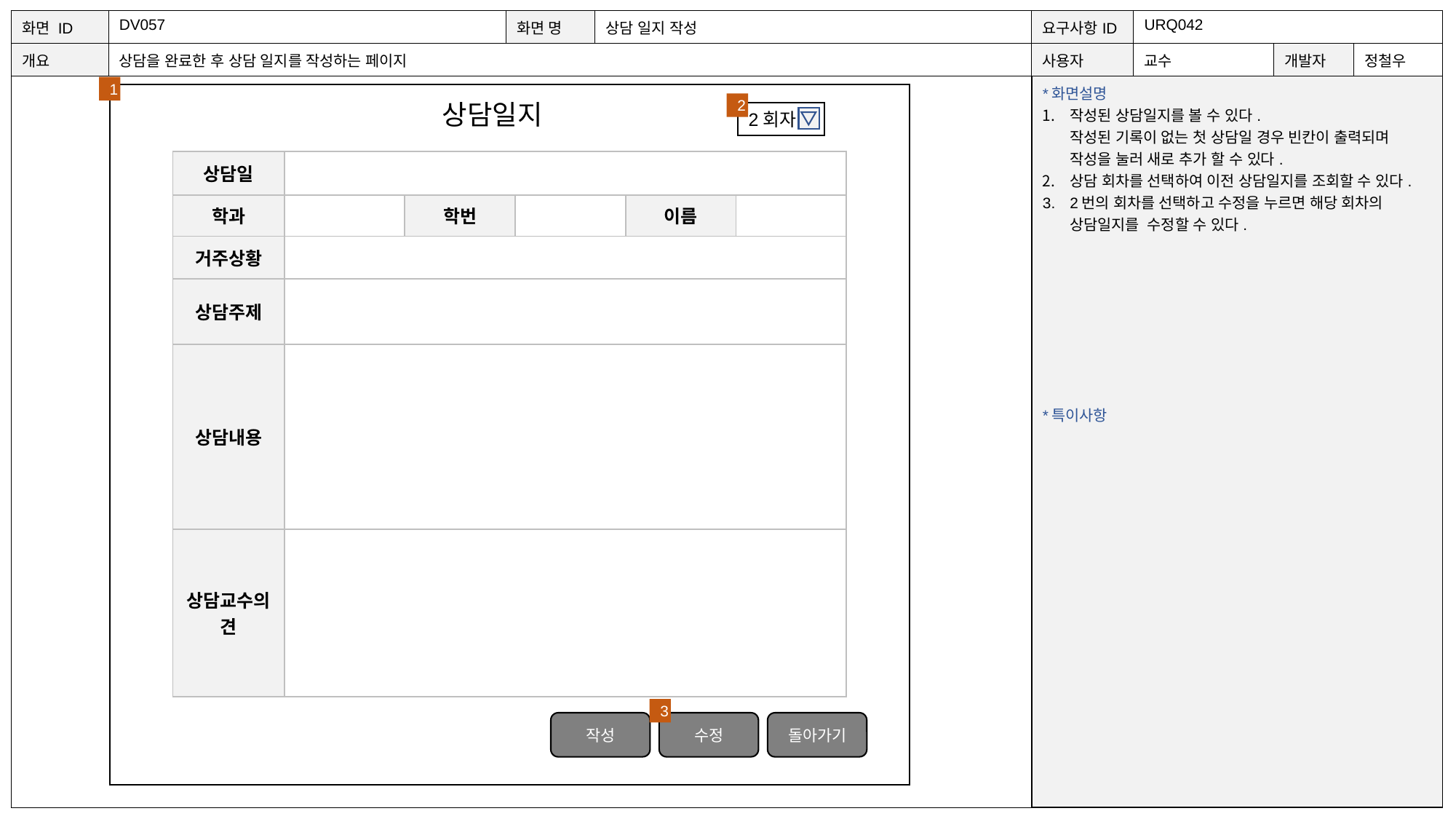

| 화면 ID | DV057 | 화면 명 | 상담 일지 작성 | 요구사항ID | URQ042 |  |  |
| --- | --- | --- | --- | --- | --- | --- | --- |
| 개요 | 상담을 완료한 후 상담 일지를 작성하는 페이지 |  |  | 사용자 | 교수 | 개발자 | 정철우 |
|  |  |  |  | \*화면설명 작성된 상담일지를 볼 수 있다. 작성된 기록이 없는 첫 상담일 경우 빈칸이 출력되며 작성을 눌러 새로 추가 할 수 있다. 상담 회차를 선택하여 이전 상담일지를 조회할 수 있다. 2번의 회차를 선택하고 수정을 누르면 해당 회차의 상담일지를 수정할 수 있다. \*특이사항 |  |  |  |
1

상담일지
2
2회자

| 상담일 |  |  |  |  |  |
| --- | --- | --- | --- | --- | --- |
| 학과 |  | 학번 |  | 이름 |  |
| 거주상황 |  |  |  |  |  |
| 상담주제 |  |  |  |  |  |
| 상담내용 |  |  |  |  |  |
| 상담교수의견 |  |  |  |  |  |
3
작성
수정
돌아가기